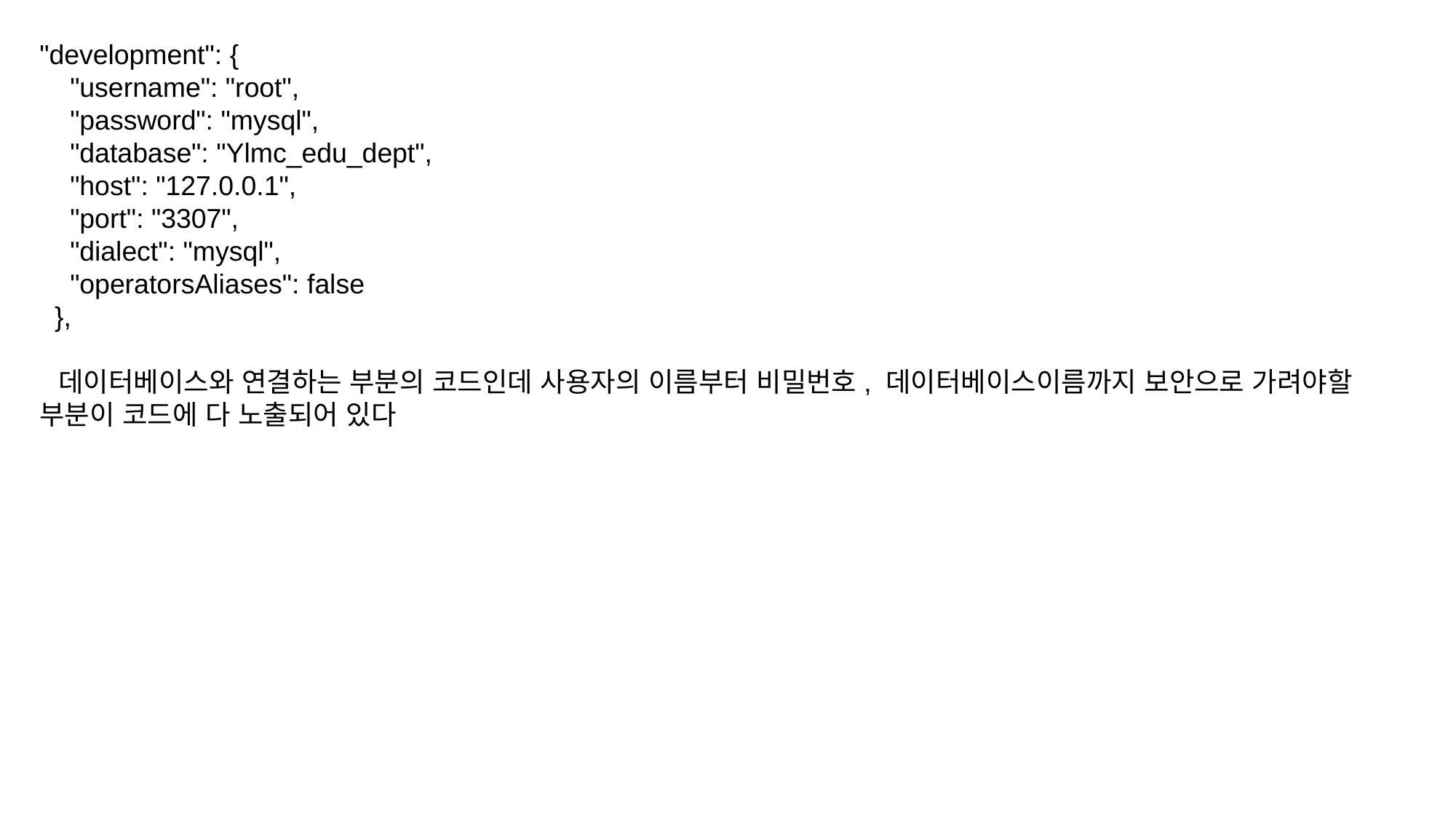

"development": {
    "username": "root",
    "password": "mysql",
    "database": "Ylmc_edu_dept",
    "host": "127.0.0.1",
    "port": "3307",
    "dialect": "mysql",
    "operatorsAliases": false
  },

  데이터베이스와 연결하는 부분의 코드인데 사용자의 이름부터 비밀번호, 데이터베이스이름까지 보안으로 가려야할 부분이 코드에 다 노출되어 있다